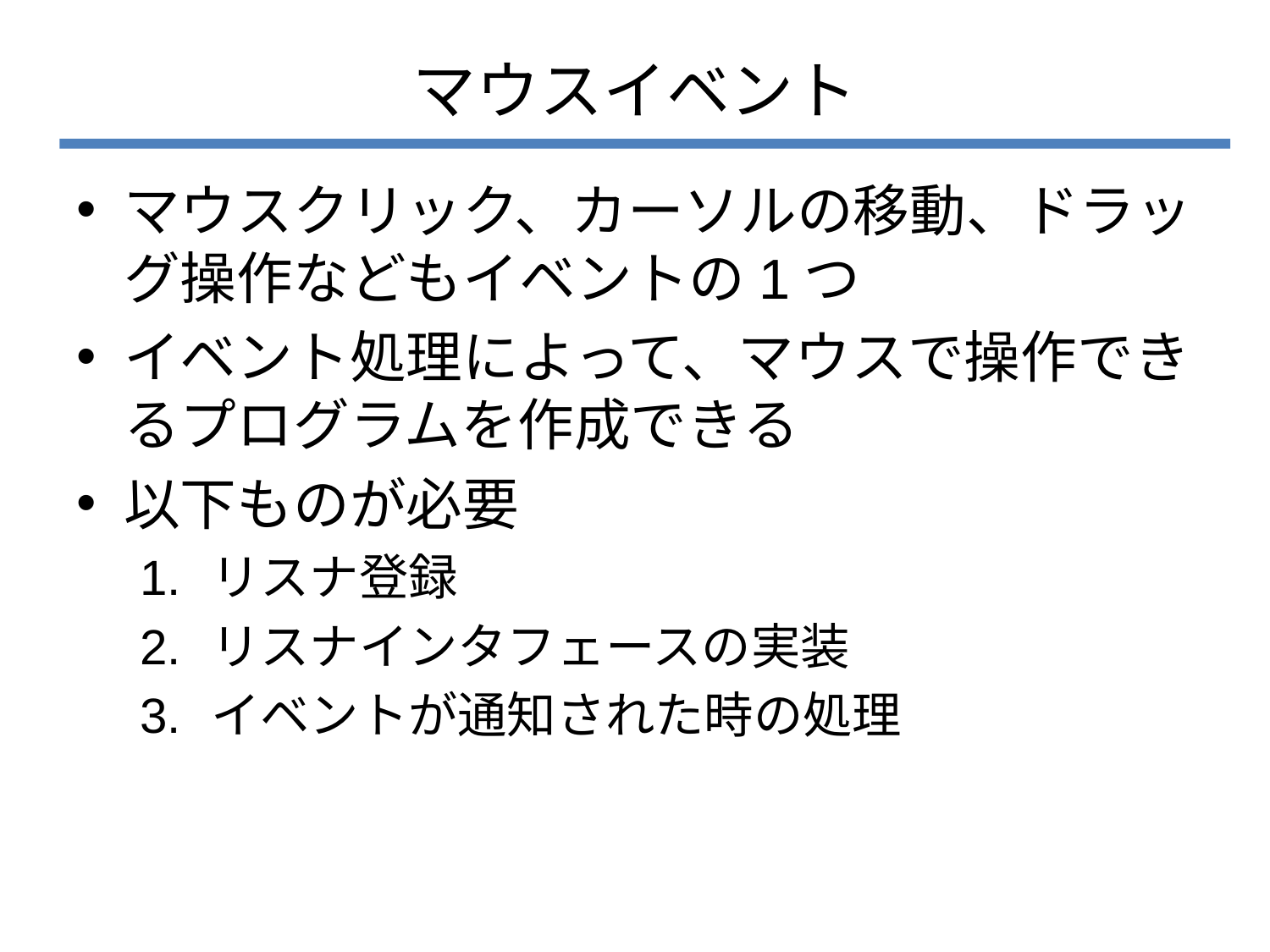

# マウスイベント
マウスクリック、カーソルの移動、ドラッグ操作などもイベントの1つ
イベント処理によって、マウスで操作できるプログラムを作成できる
以下ものが必要
リスナ登録
リスナインタフェースの実装
イベントが通知された時の処理